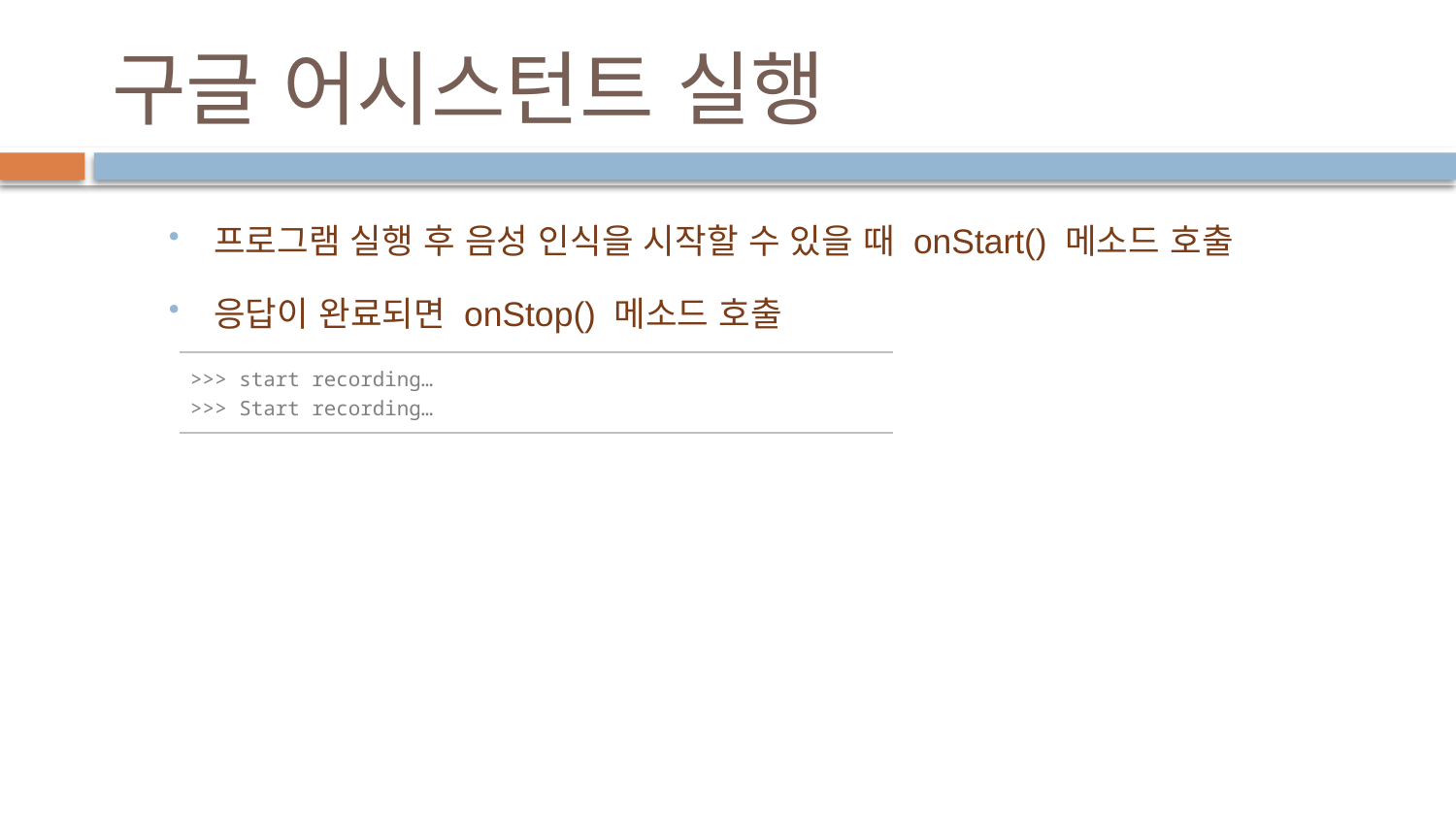

# 구글 어시스턴트 실행
프로그램 실행 후 음성 인식을 시작할 수 있을 때 onStart() 메소드 호출
응답이 완료되면 onStop() 메소드 호출
| >>> start recording… >>> Start recording… |
| --- |